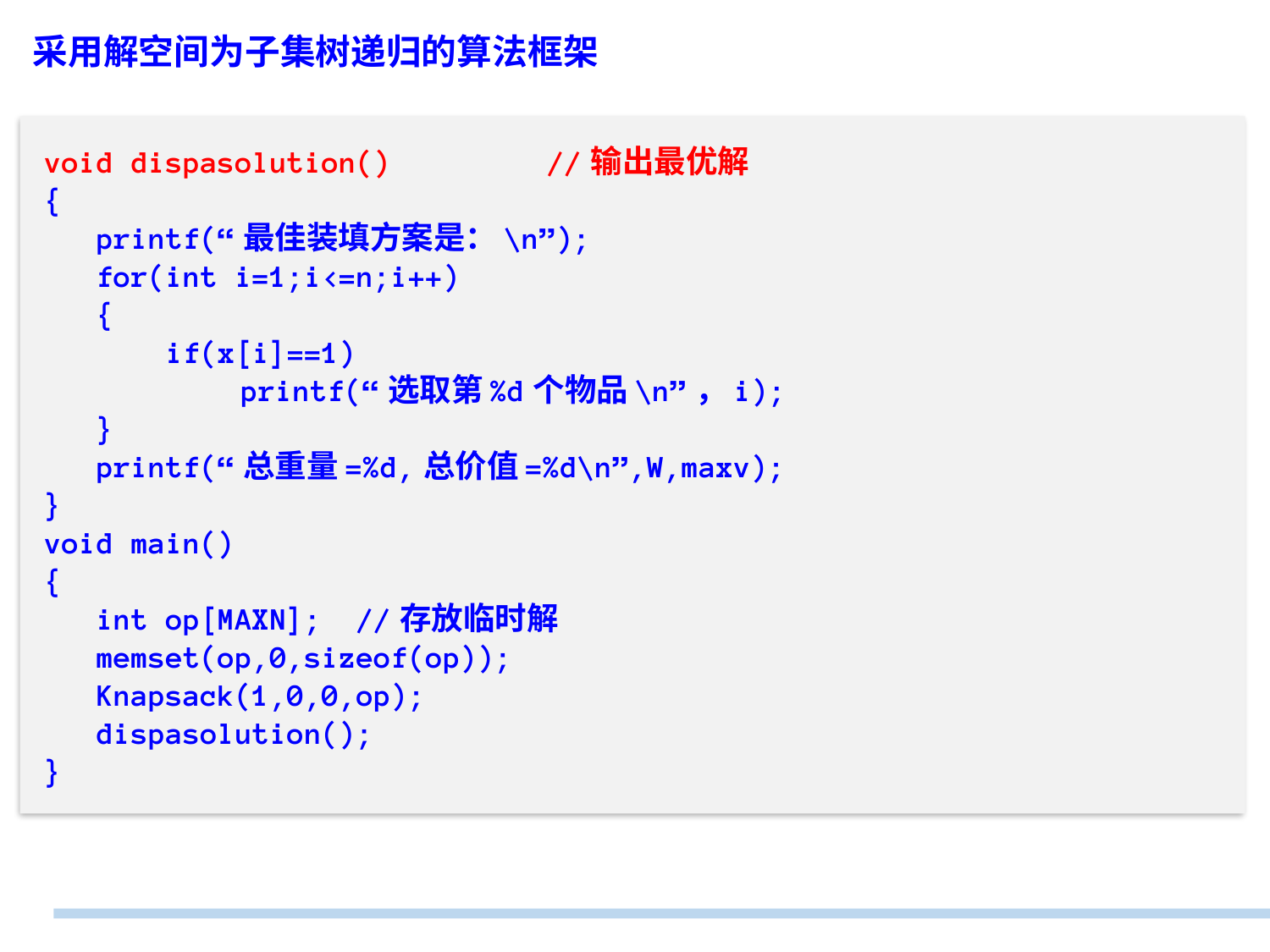

采用解空间为子集树递归的算法框架
void dispasolution()         //输出最优解
{
   printf(“最佳装填方案是：\n”);
   for(int i=1;i<=n;i++)
   {
       if(x[i]==1)
	    printf(“选取第%d个物品\n”，i);
   }
   printf(“总重量=%d,总价值=%d\n”,W,maxv);
}
void main()
{
   int op[MAXN];  //存放临时解
   memset(op,0,sizeof(op));
   Knapsack(1,0,0,op);
   dispasolution();
}